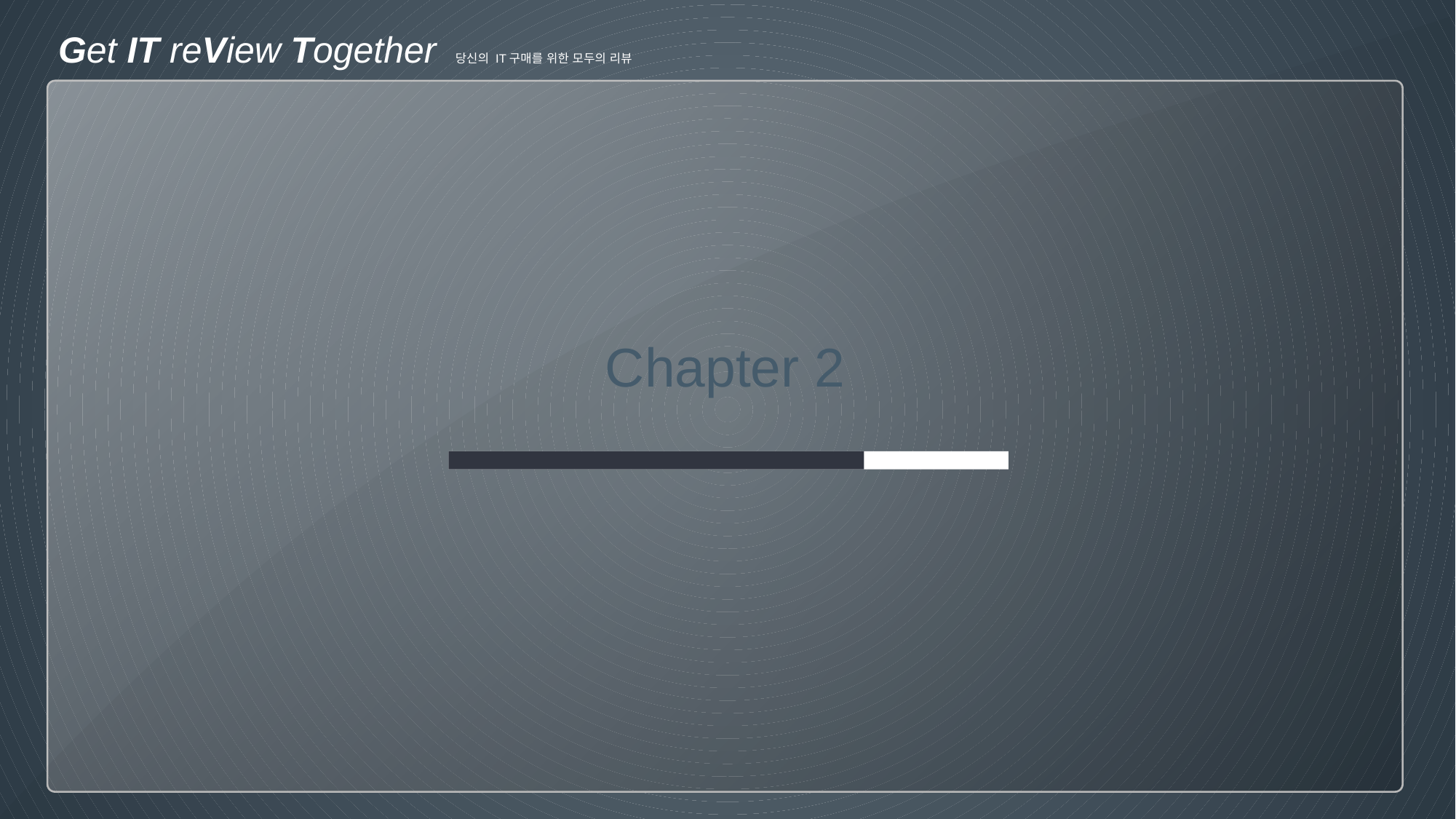

Get IT reView Together 당신의 IT구매를 위한 모두의 리뷰

Chapter 2